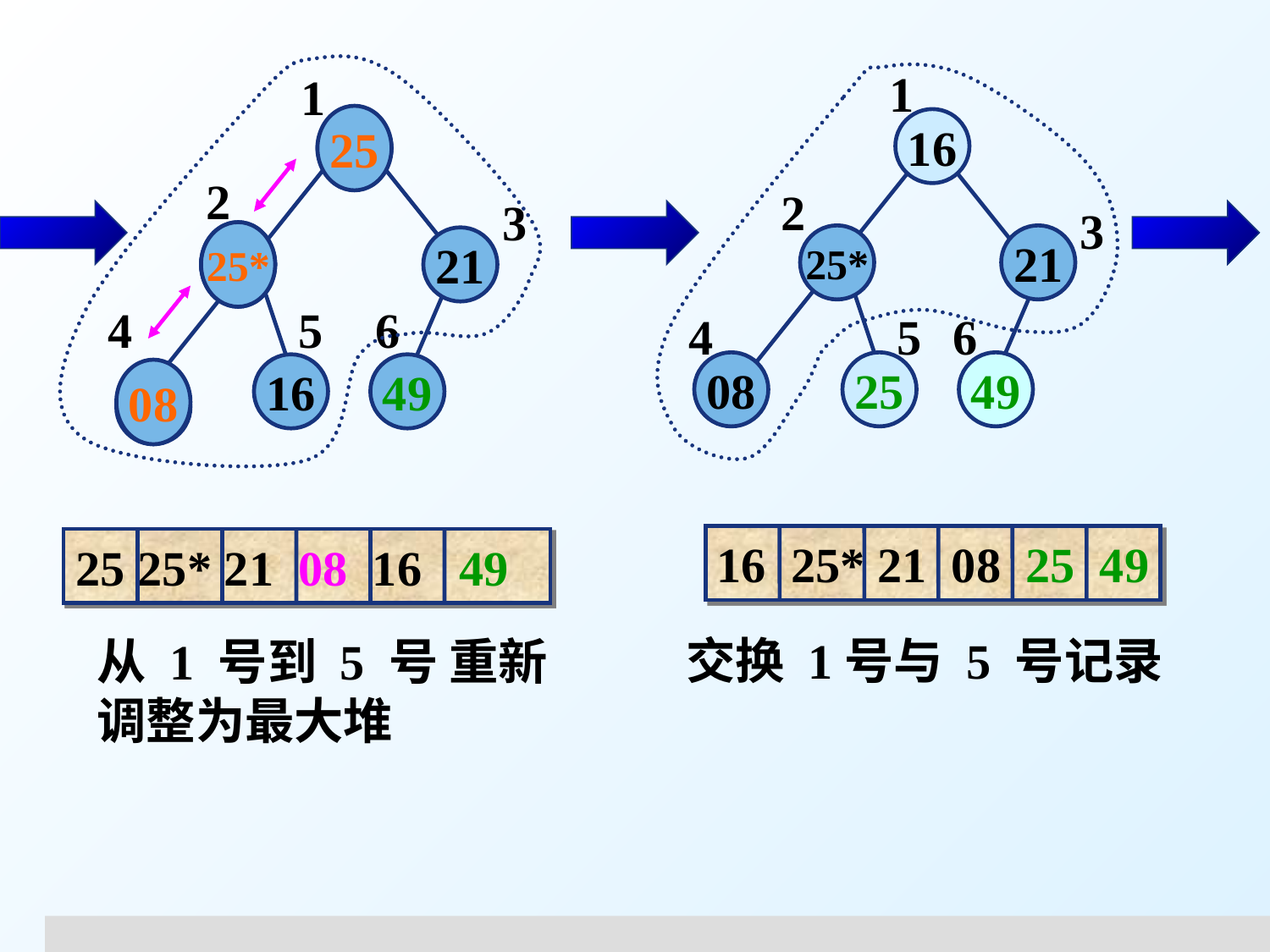

1
08

2

3
25
21

4
5
6
16
49
25*

1
16

2
3
25*
21

4
5
6
08
25
49
25

08
25*

08
16  25* 21  08  25  49

交换 1号与 5 号记录
08  25  21  25* 16  49
25 08   21  25* 16  49
25 25* 21  08  16   49

从 1 号到 5 号 重新
调整为最大堆